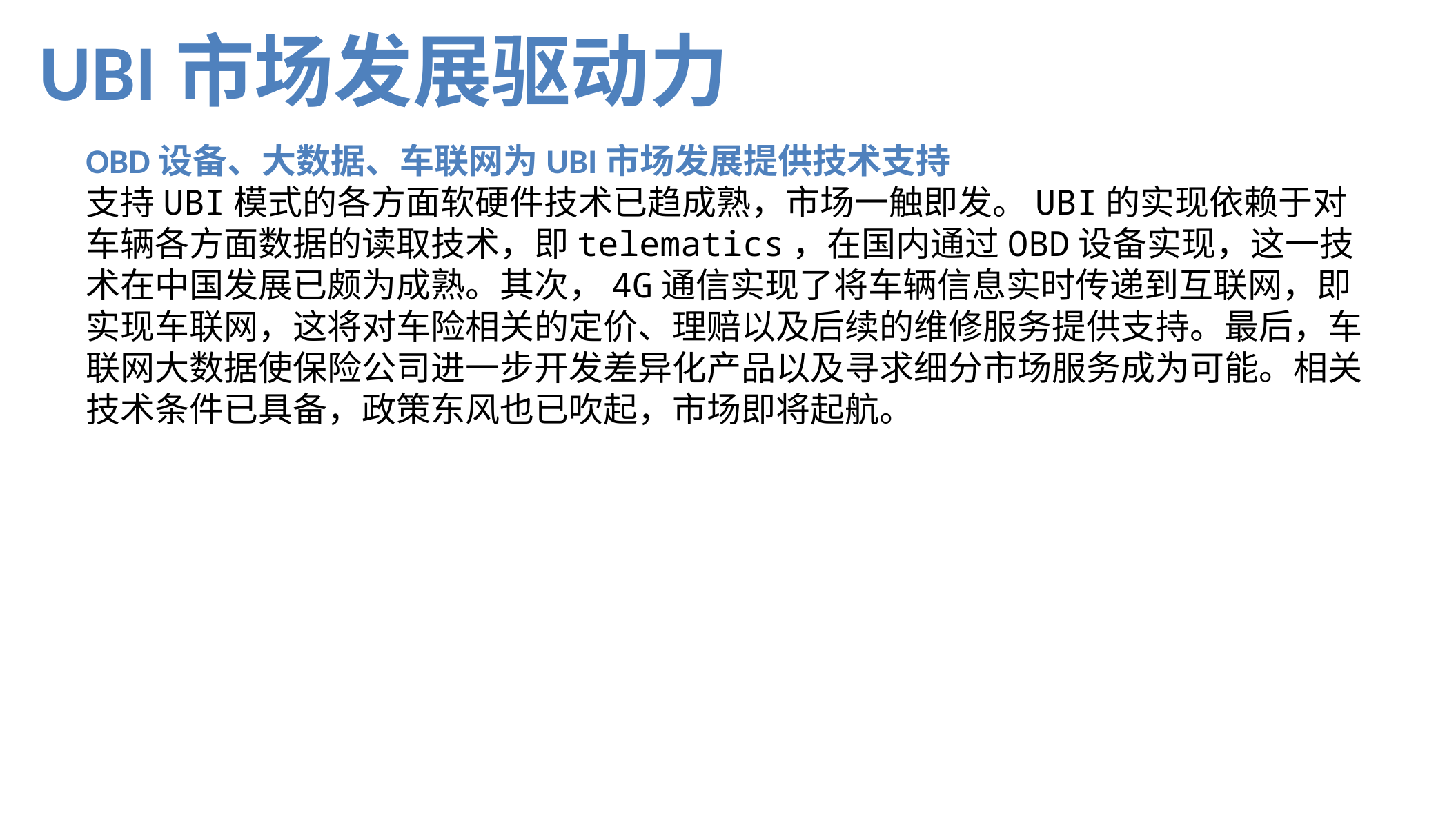

# UBI市场发展驱动力
OBD设备、大数据、车联网为UBI市场发展提供技术支持
支持UBI模式的各方面软硬件技术已趋成熟，市场一触即发。UBI的实现依赖于对车辆各方面数据的读取技术，即telematics，在国内通过OBD设备实现，这一技术在中国发展已颇为成熟。其次，4G通信实现了将车辆信息实时传递到互联网，即实现车联网，这将对车险相关的定价、理赔以及后续的维修服务提供支持。最后，车联网大数据使保险公司进一步开发差异化产品以及寻求细分市场服务成为可能。相关技术条件已具备，政策东风也已吹起，市场即将起航。